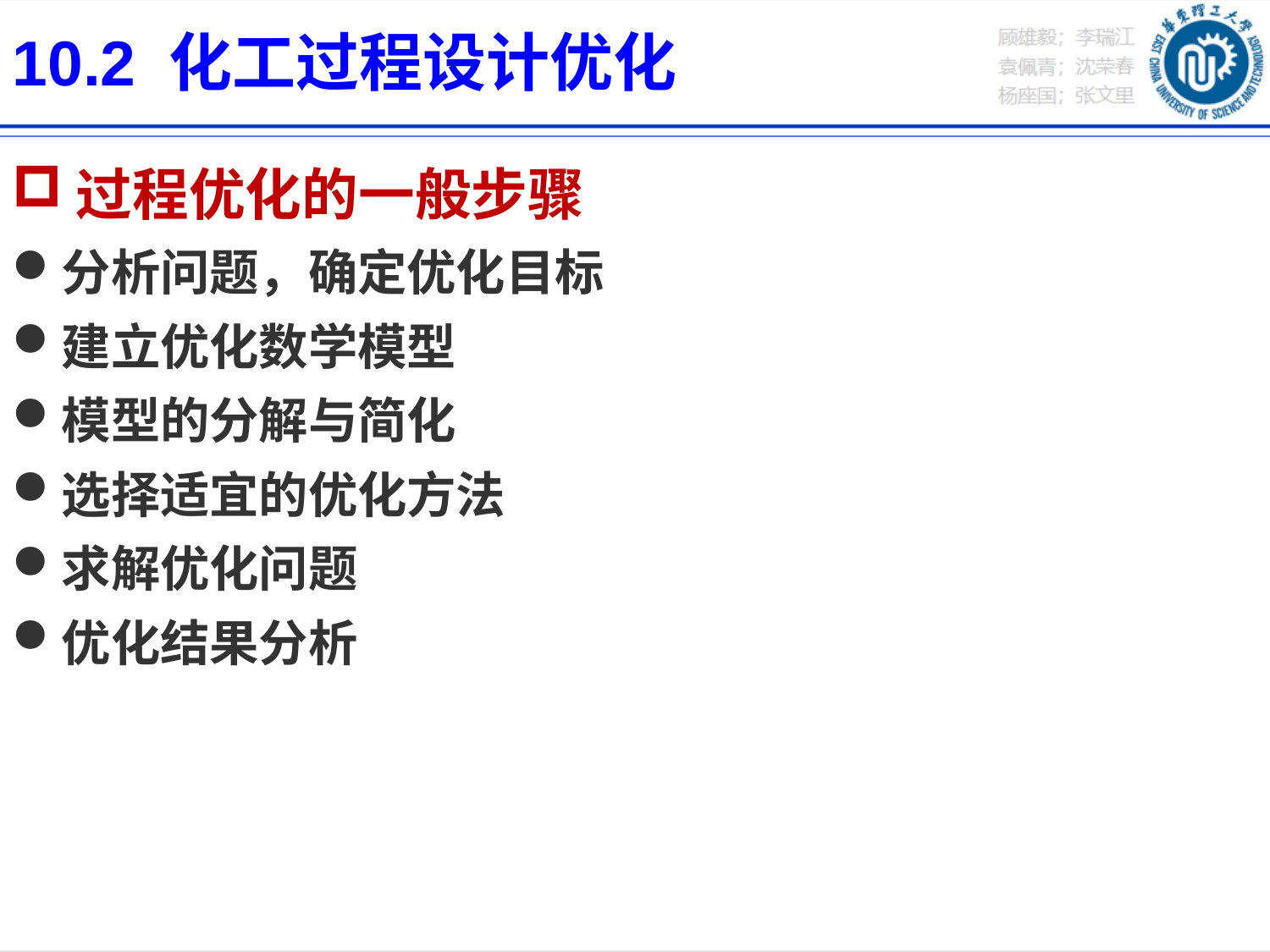

10.2 化工过程设计优化
过程优化的一般步骤
分析问题，确定优化目标
建立优化数学模型
模型的分解与简化
选择适宜的优化方法
求解优化问题
优化结果分析